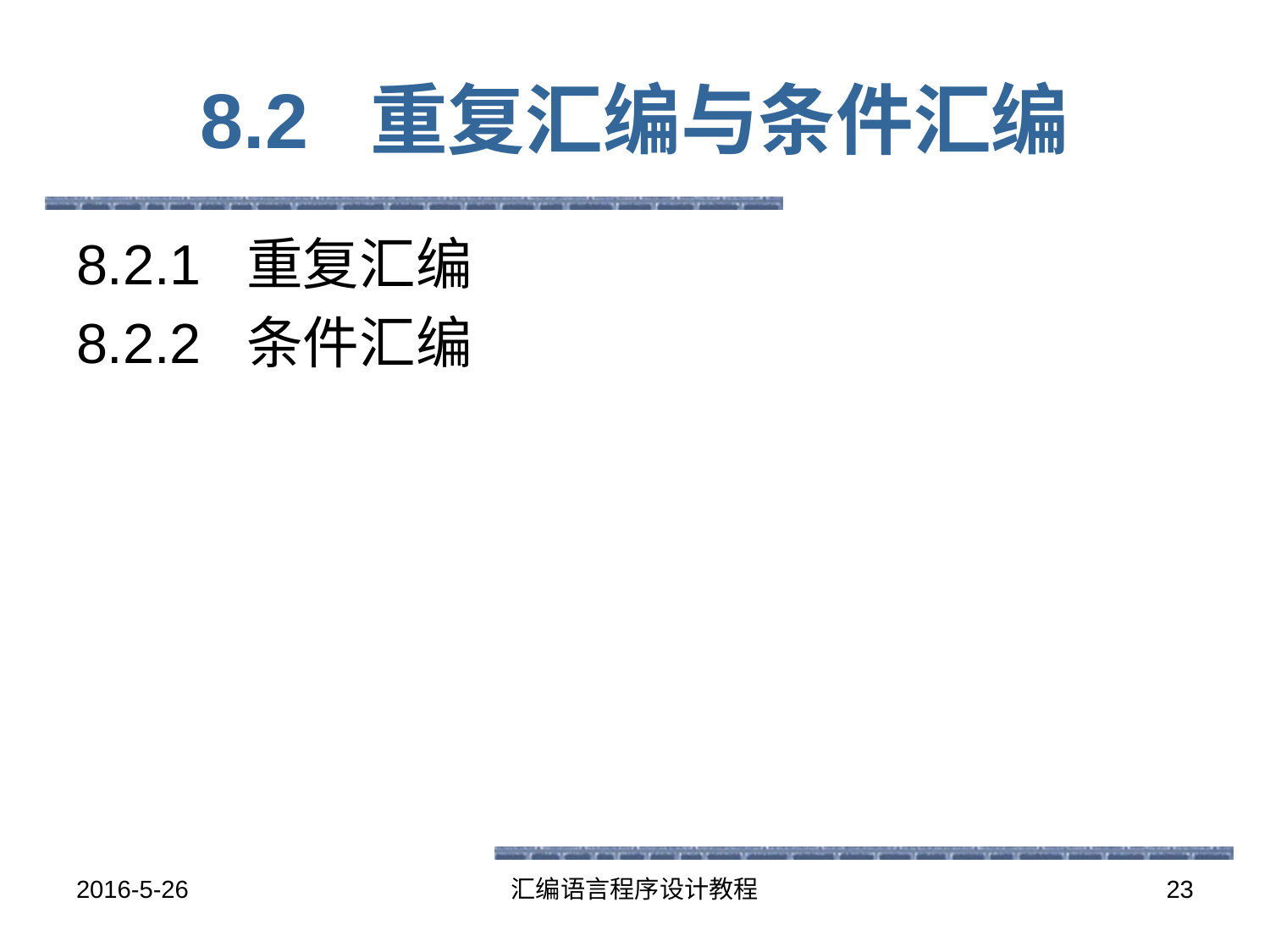

# 8.2  重复汇编与条件汇编
8.2.1  重复汇编
8.2.2  条件汇编
2016-5-26
汇编语言程序设计教程
23